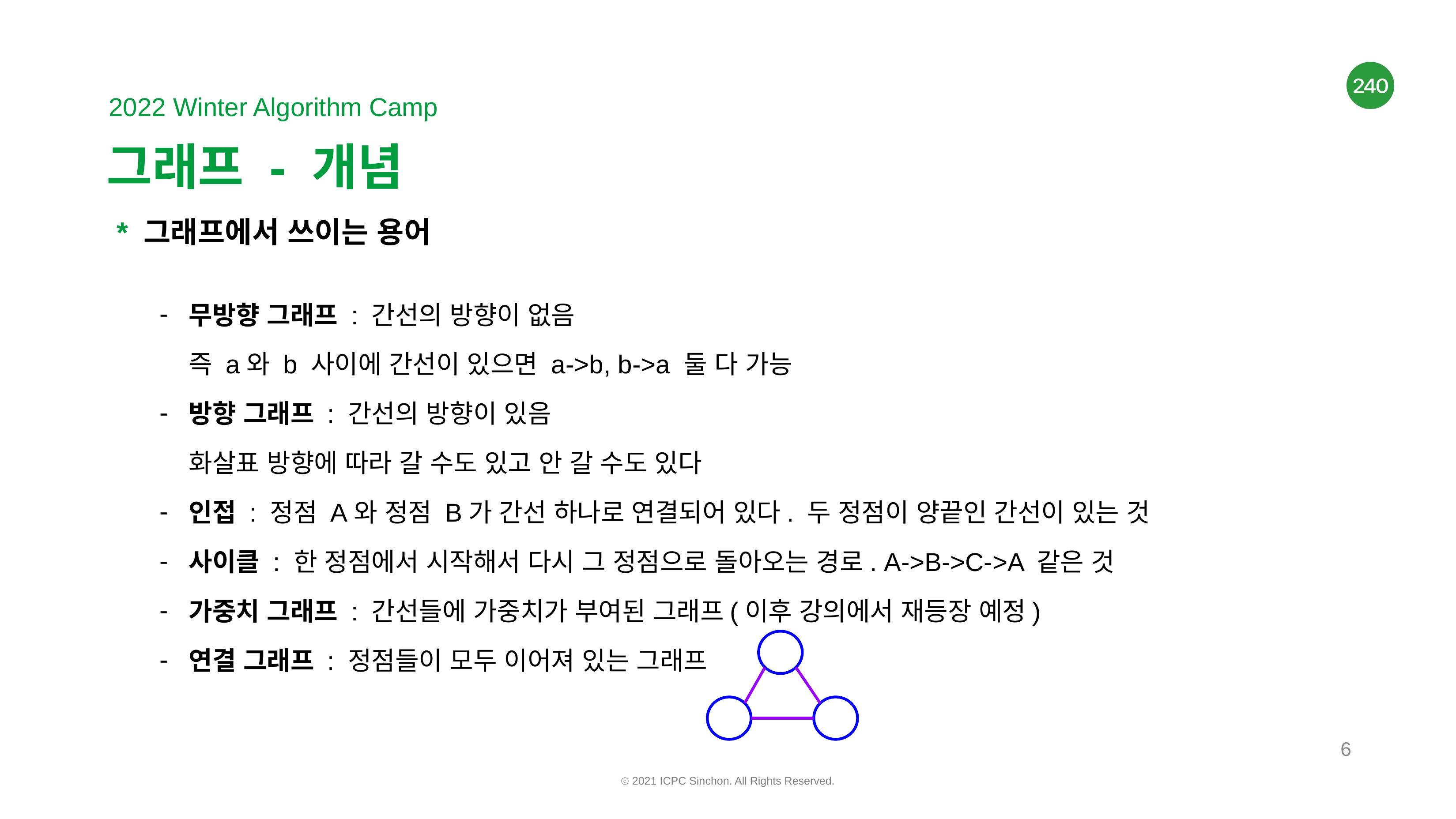

# 그래프 - 개념
* 그래프에서 쓰이는 용어
무방향 그래프 : 간선의 방향이 없음
즉 a와 b 사이에 간선이 있으면 a->b, b->a 둘 다 가능
방향 그래프 : 간선의 방향이 있음
화살표 방향에 따라 갈 수도 있고 안 갈 수도 있다
인접 : 정점 A와 정점 B가 간선 하나로 연결되어 있다. 두 정점이 양끝인 간선이 있는 것
사이클 : 한 정점에서 시작해서 다시 그 정점으로 돌아오는 경로. A->B->C->A 같은 것
가중치 그래프 : 간선들에 가중치가 부여된 그래프(이후 강의에서 재등장 예정)
연결 그래프 : 정점들이 모두 이어져 있는 그래프

6
ⓒ 2021 ICPC Sinchon. All Rights Reserved.